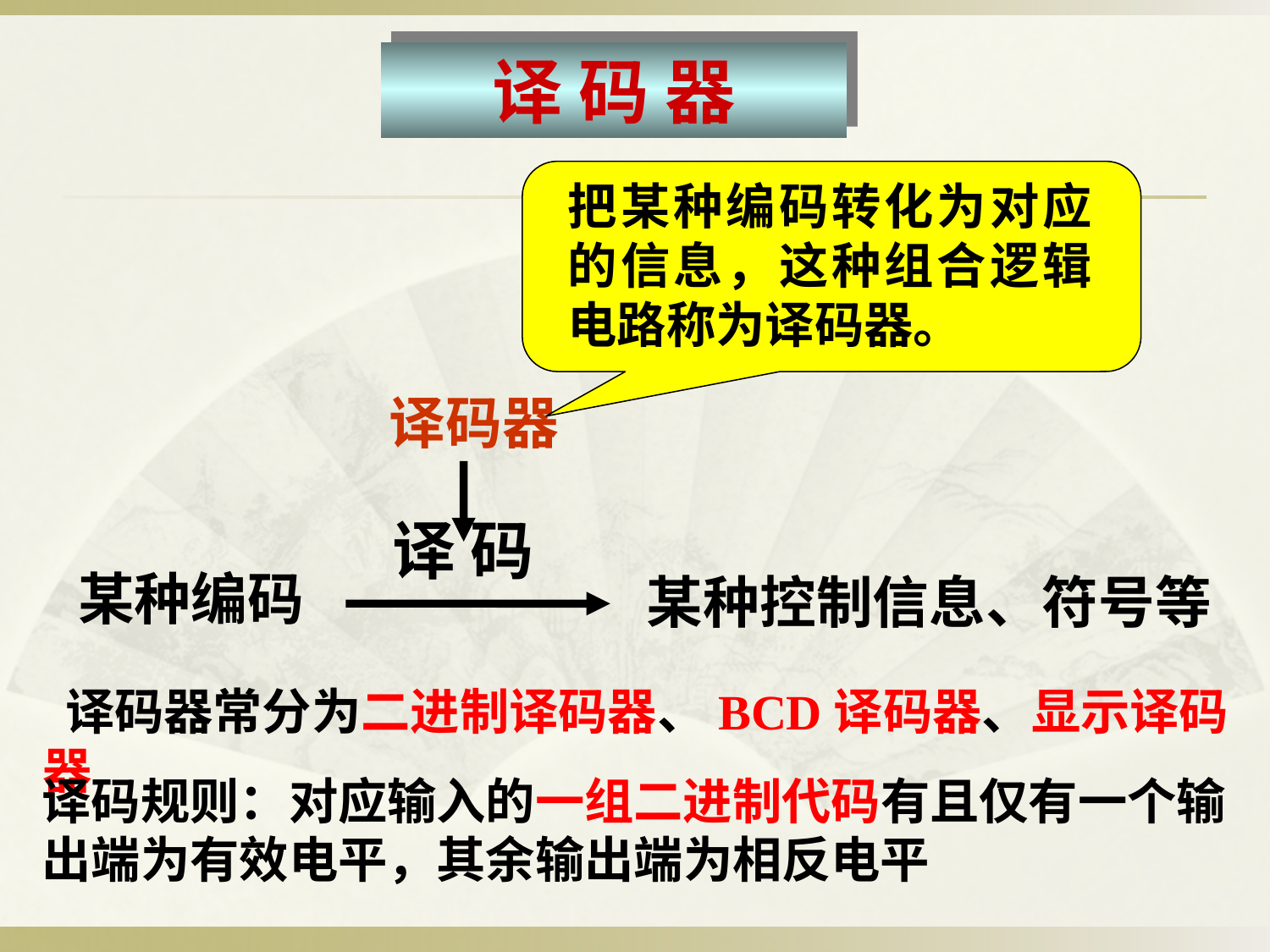

# 译 码 器

把某种编码转化为对应的信息，这种组合逻辑电路称为译码器。
译码器

译 码
某种编码
某种控制信息、符号等

 译码器常分为二进制译码器、BCD译码器、显示译码器
译码规则：对应输入的一组二进制代码有且仅有一个输出端为有效电平，其余输出端为相反电平